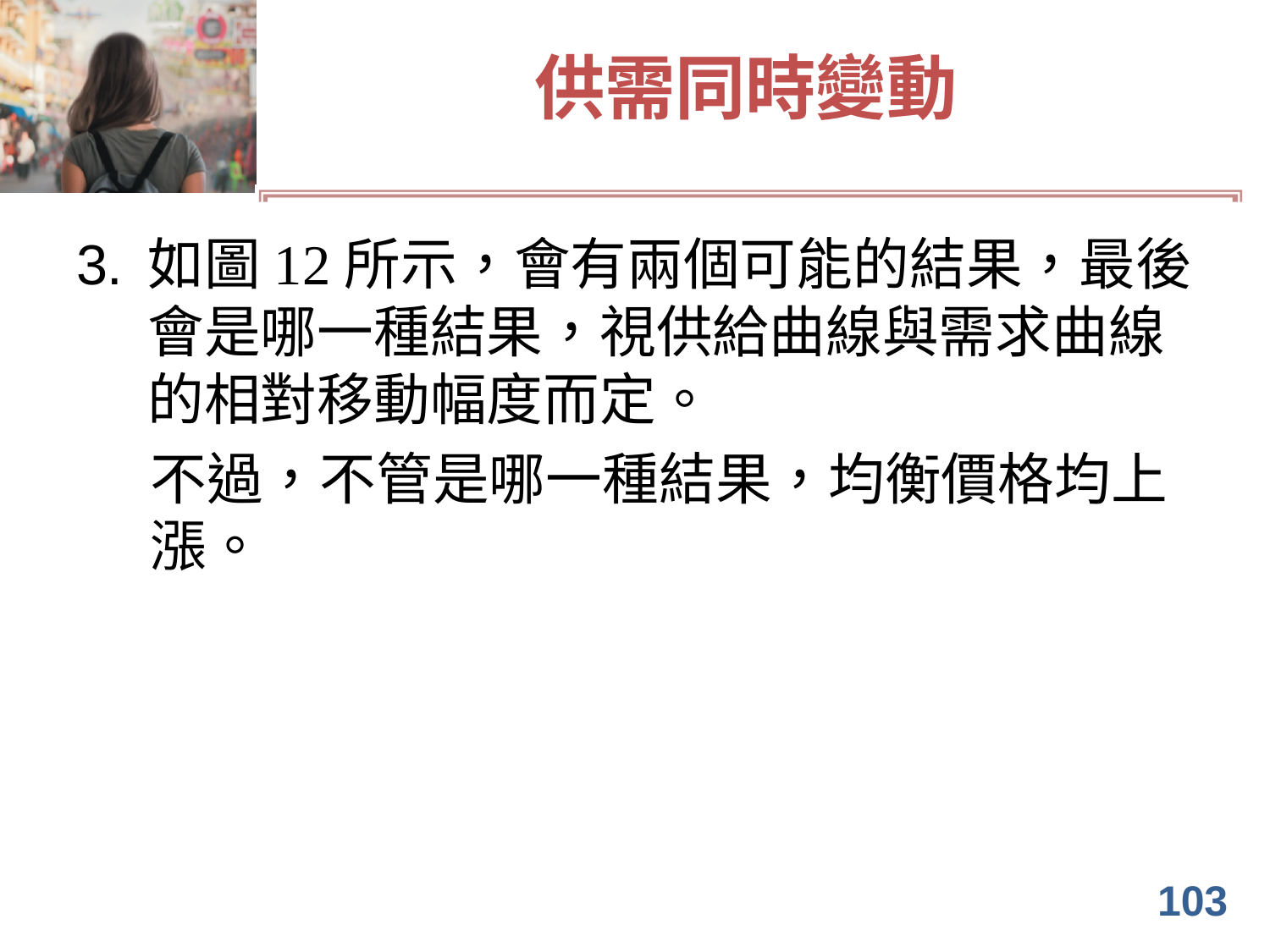

# 供需同時變動
如圖12所示，會有兩個可能的結果，最後會是哪一種結果，視供給曲線與需求曲線的相對移動幅度而定。
不過，不管是哪一種結果，均衡價格均上漲。
103